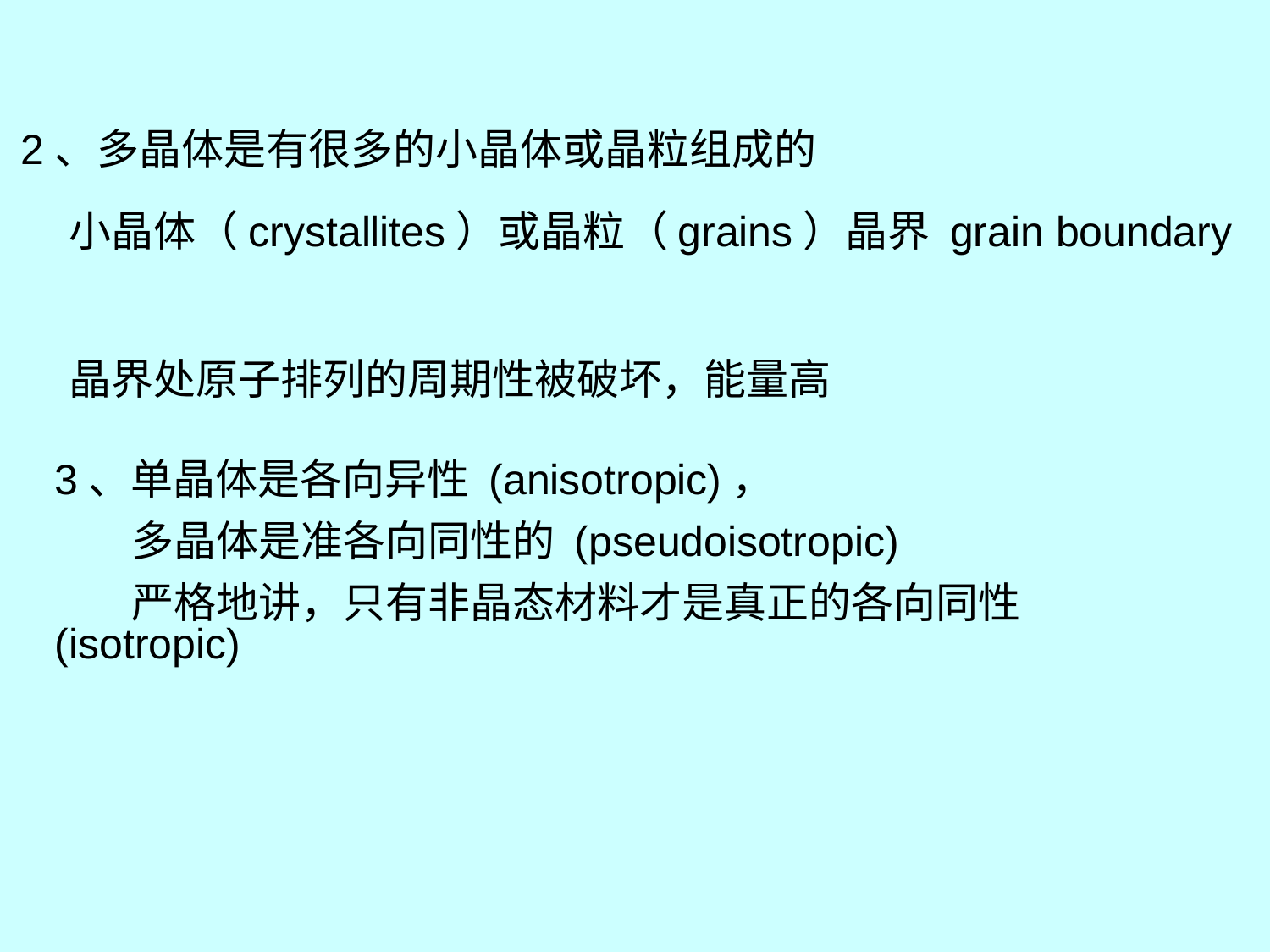

2、多晶体是有很多的小晶体或晶粒组成的
    小晶体（crystallites）或晶粒（grains）晶界 grain boundary
    晶界处原子排列的周期性被破坏，能量高
3、单晶体是各向异性 (anisotropic)，
       多晶体是准各向同性的 (pseudoisotropic)
       严格地讲，只有非晶态材料才是真正的各向同性 (isotropic)